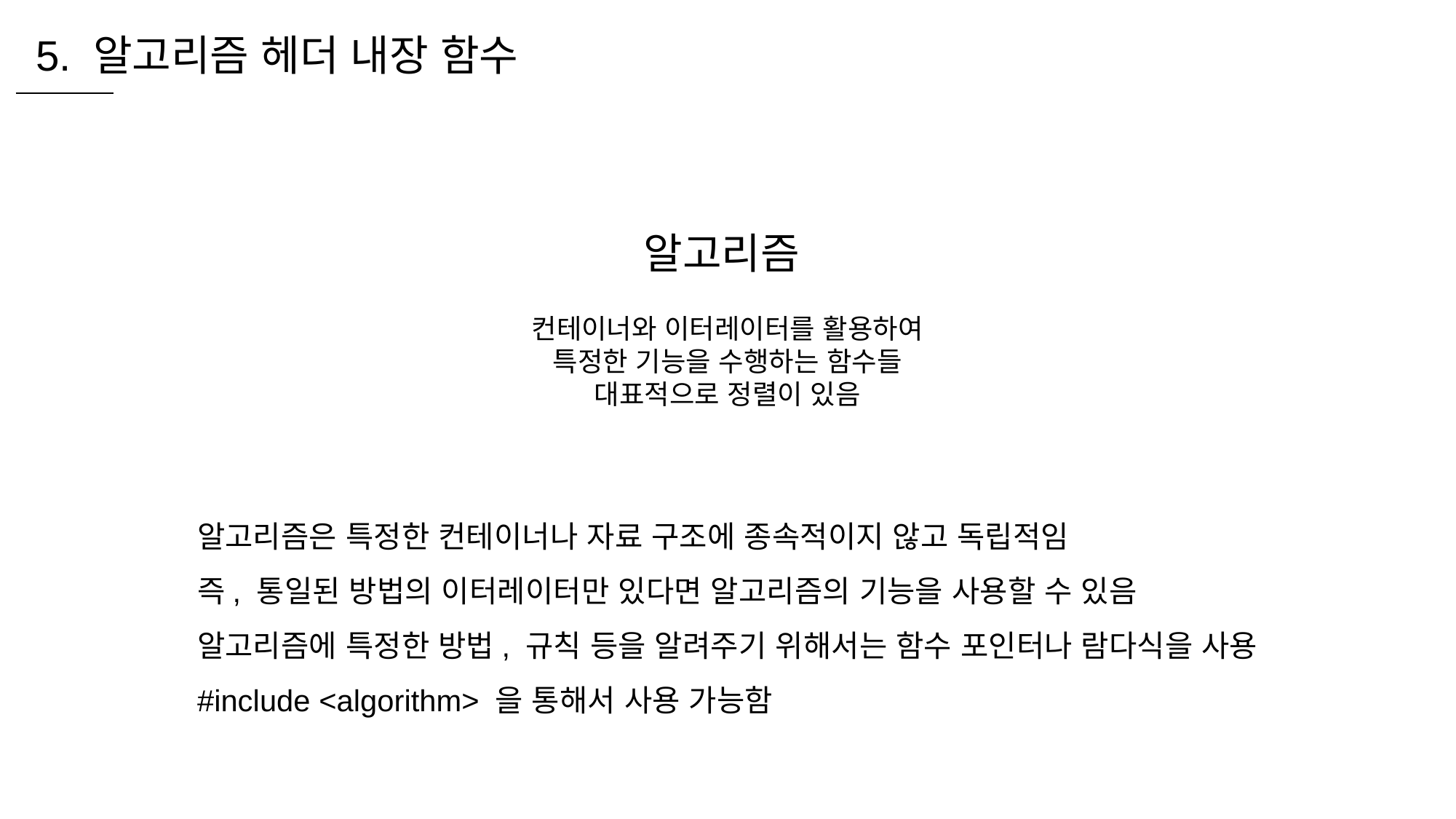

5. 알고리즘 헤더 내장 함수
알고리즘
컨테이너와 이터레이터를 활용하여
특정한 기능을 수행하는 함수들
대표적으로 정렬이 있음
알고리즘은 특정한 컨테이너나 자료 구조에 종속적이지 않고 독립적임
즉, 통일된 방법의 이터레이터만 있다면 알고리즘의 기능을 사용할 수 있음
알고리즘에 특정한 방법, 규칙 등을 알려주기 위해서는 함수 포인터나 람다식을 사용
#include <algorithm> 을 통해서 사용 가능함